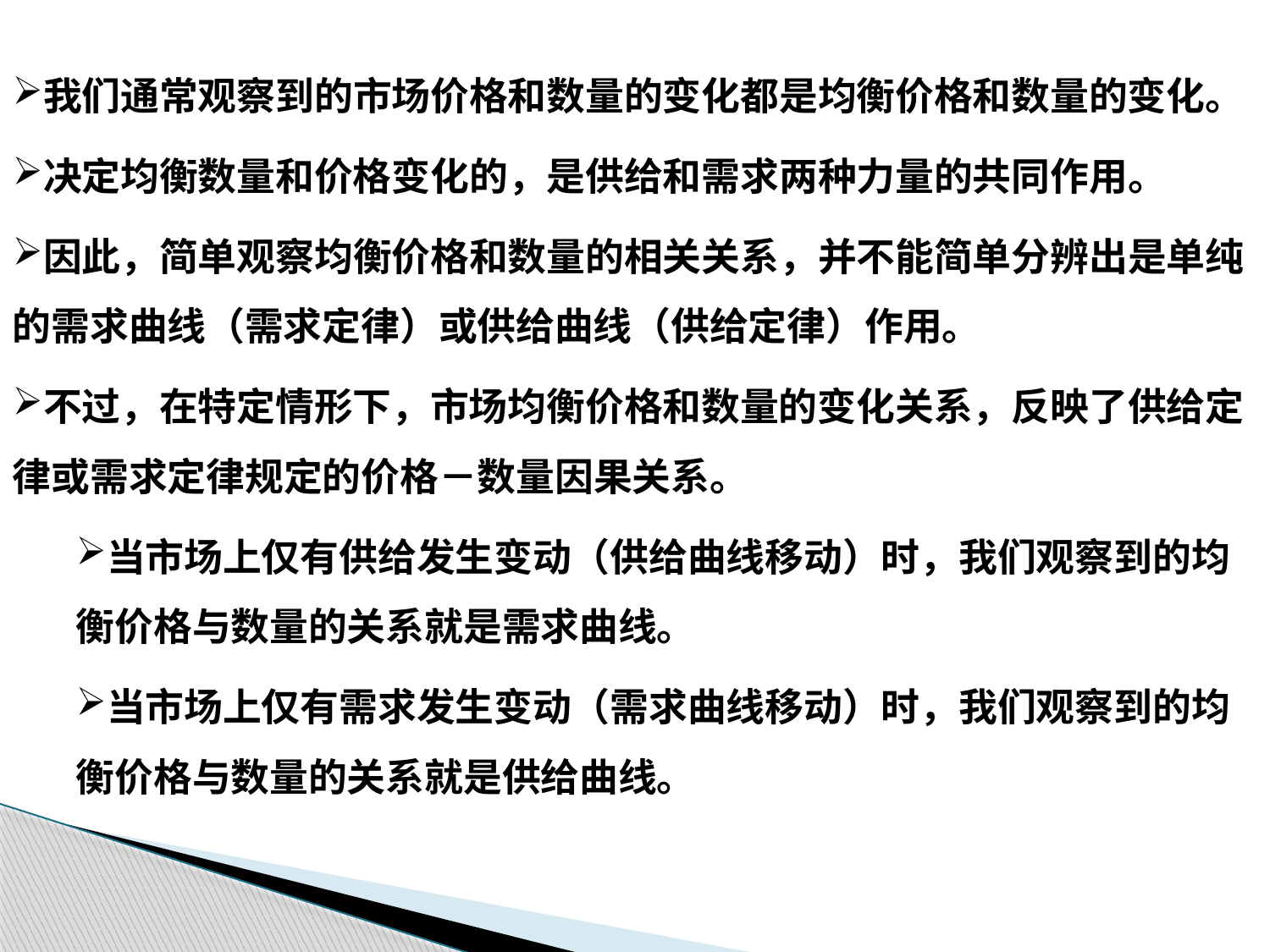

我们通常观察到的市场价格和数量的变化都是均衡价格和数量的变化。
决定均衡数量和价格变化的，是供给和需求两种力量的共同作用。
因此，简单观察均衡价格和数量的相关关系，并不能简单分辨出是单纯的需求曲线（需求定律）或供给曲线（供给定律）作用。
不过，在特定情形下，市场均衡价格和数量的变化关系，反映了供给定律或需求定律规定的价格－数量因果关系。
当市场上仅有供给发生变动（供给曲线移动）时，我们观察到的均衡价格与数量的关系就是需求曲线。
当市场上仅有需求发生变动（需求曲线移动）时，我们观察到的均衡价格与数量的关系就是供给曲线。